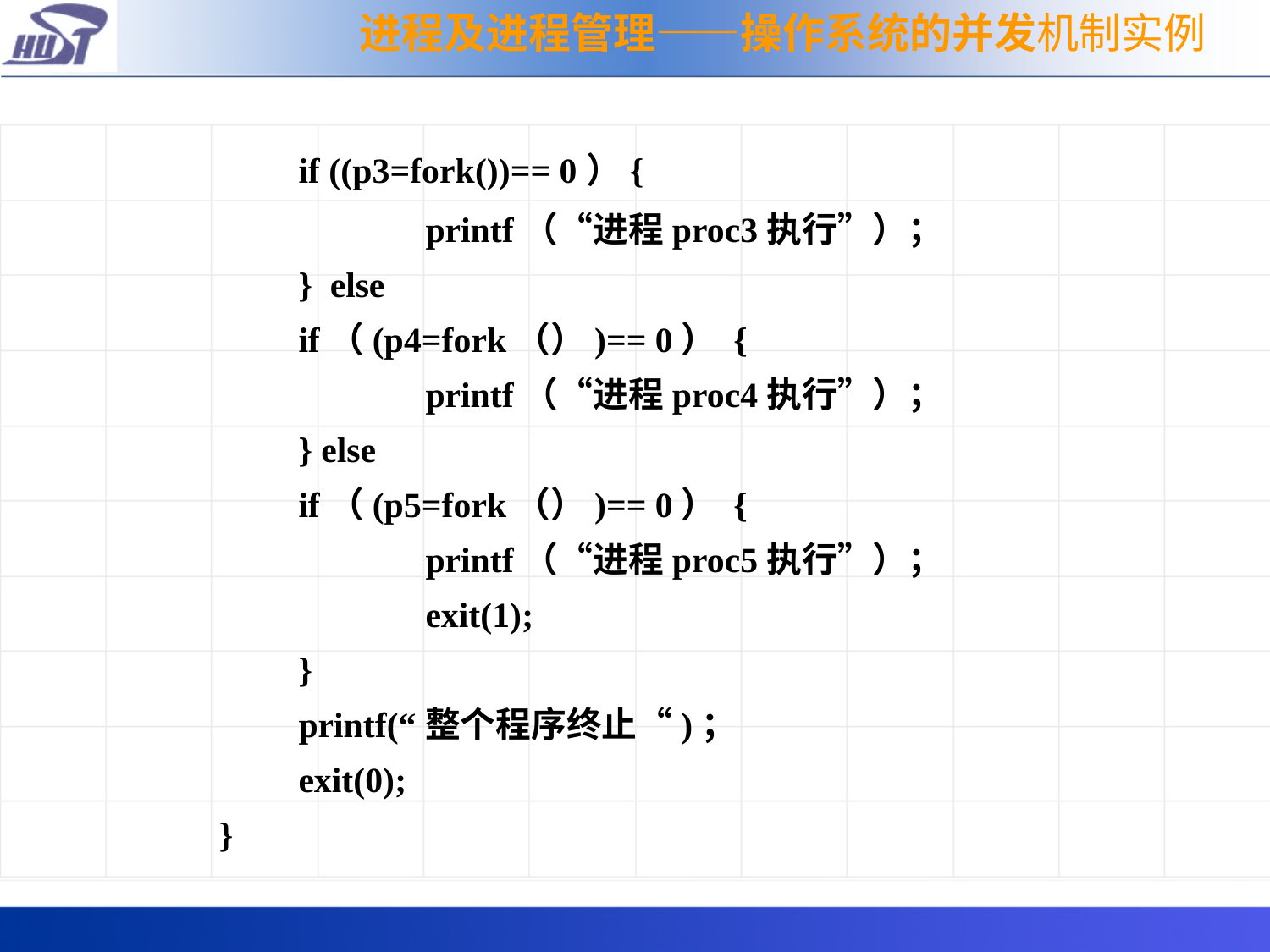

进程及进程管理——操作系统的并发机制实例
	if ((p3=fork())== 0）{
		printf（“进程proc3执行”）；
	}  else
	if（(p4=fork（）)== 0） {
		printf（“进程proc4执行”）；
	} else
	if（(p5=fork（）)== 0） {
		printf（“进程proc5执行”）；
		exit(1);
	}
	printf(“整个程序终止“)；
	exit(0);
}